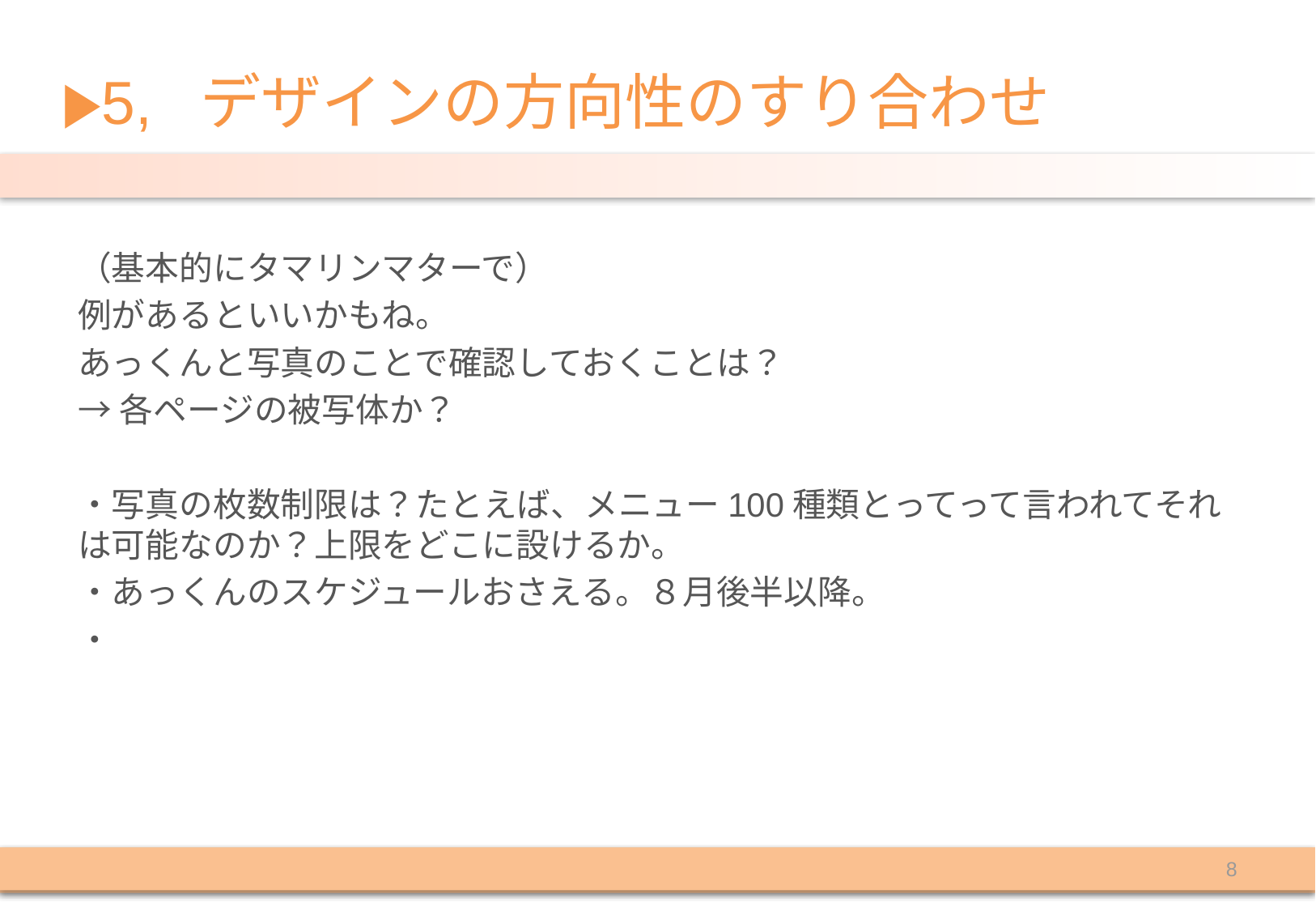

▶5,  デザインの方向性のすり合わせ

（基本的にタマリンマターで）
例があるといいかもね。
あっくんと写真のことで確認しておくことは？
→各ページの被写体か？

・写真の枚数制限は？たとえば、メニュー100種類とってって言われてそれは可能なのか？上限をどこに設けるか。
・あっくんのスケジュールおさえる。８月後半以降。
・
8